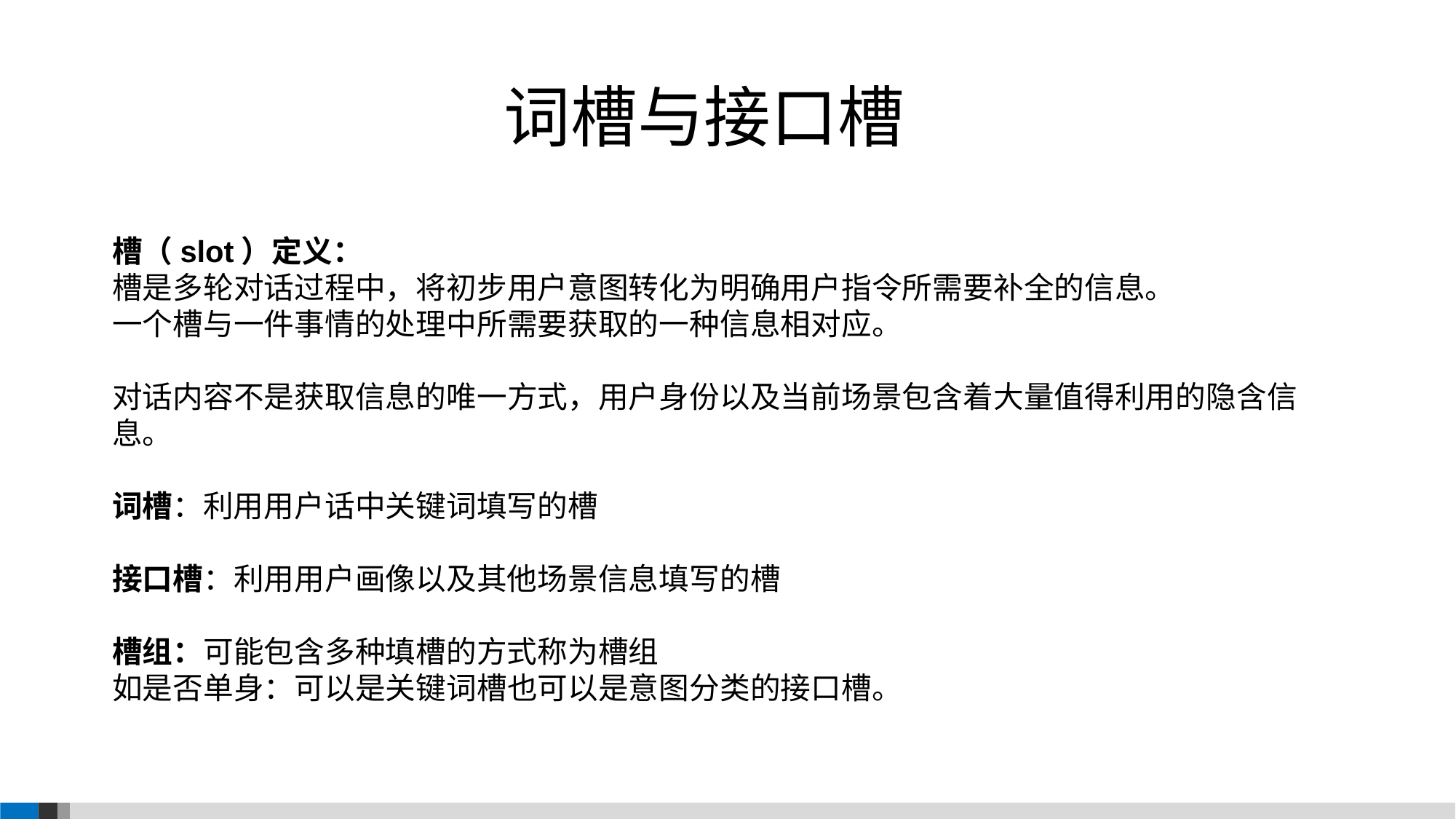

词槽与接口槽
槽（slot）定义：
槽是多轮对话过程中，将初步用户意图转化为明确用户指令所需要补全的信息。
一个槽与一件事情的处理中所需要获取的一种信息相对应。

对话内容不是获取信息的唯一方式，用户身份以及当前场景包含着大量值得利用的隐含信息。

词槽：利用用户话中关键词填写的槽

接口槽：利用用户画像以及其他场景信息填写的槽

槽组：可能包含多种填槽的方式称为槽组
如是否单身：可以是关键词槽也可以是意图分类的接口槽。